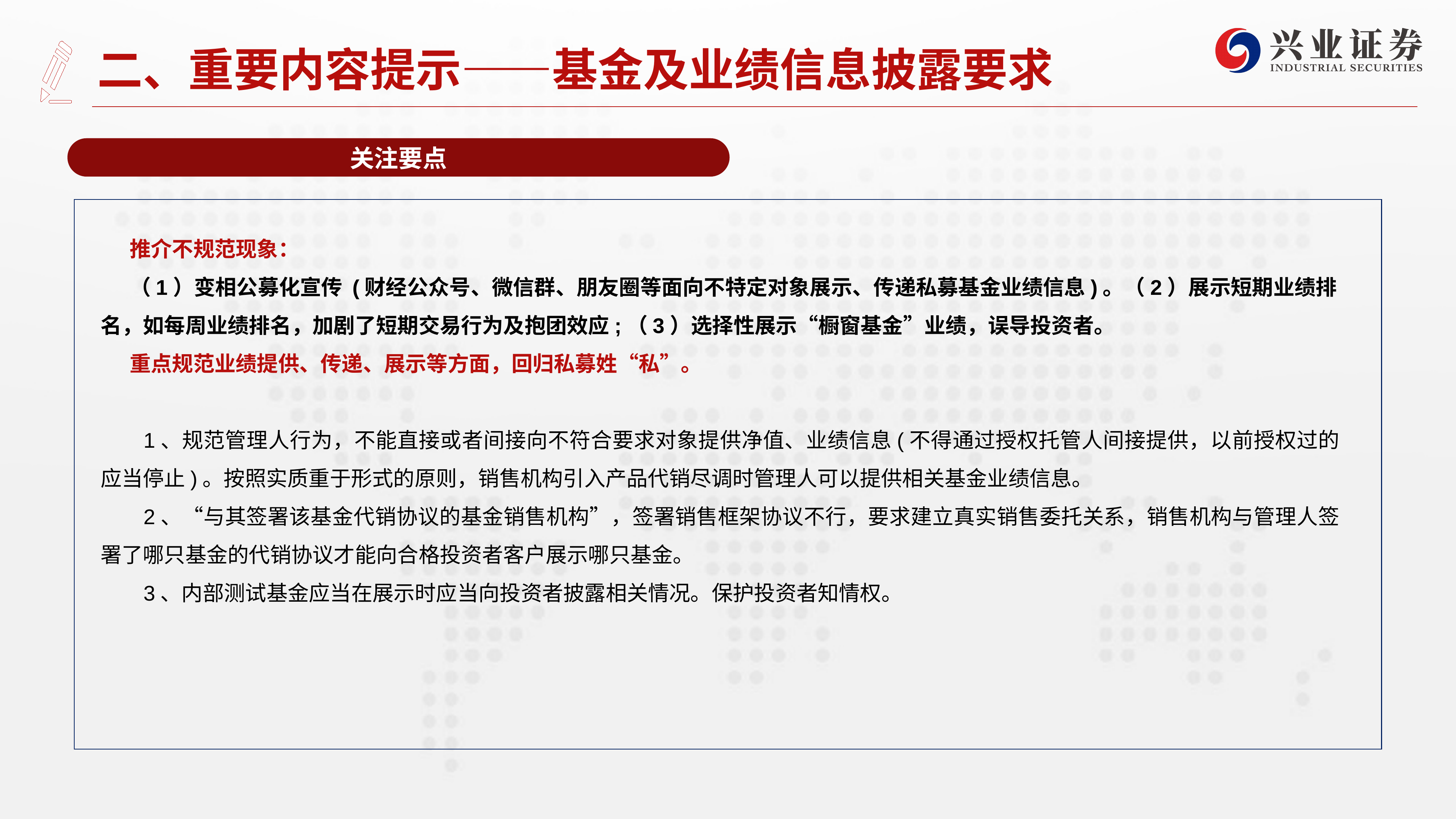

# 二、重要内容提示——基金及业绩信息披露要求
关注要点

     推介不规范现象：
     （1）变相公募化宣传 (财经公众号、微信群、朋友圈等面向不特定对象展示、传递私募基金业绩信息)。（2）展示短期业绩排名，如每周业绩排名，加剧了短期交易行为及抱团效应;（3）选择性展示“橱窗基金”业绩，误导投资者。
     重点规范业绩提供、传递、展示等方面，回归私募姓“私”。

1、规范管理人行为，不能直接或者间接向不符合要求对象提供净值、业绩信息(不得通过授权托管人间接提供，以前授权过的应当停止)。按照实质重于形式的原则，销售机构引入产品代销尽调时管理人可以提供相关基金业绩信息。
2、“与其签署该基金代销协议的基金销售机构”，签署销售框架协议不行，要求建立真实销售委托关系，销售机构与管理人签署了哪只基金的代销协议才能向合格投资者客户展示哪只基金。
3、内部测试基金应当在展示时应当向投资者披露相关情况。保护投资者知情权。